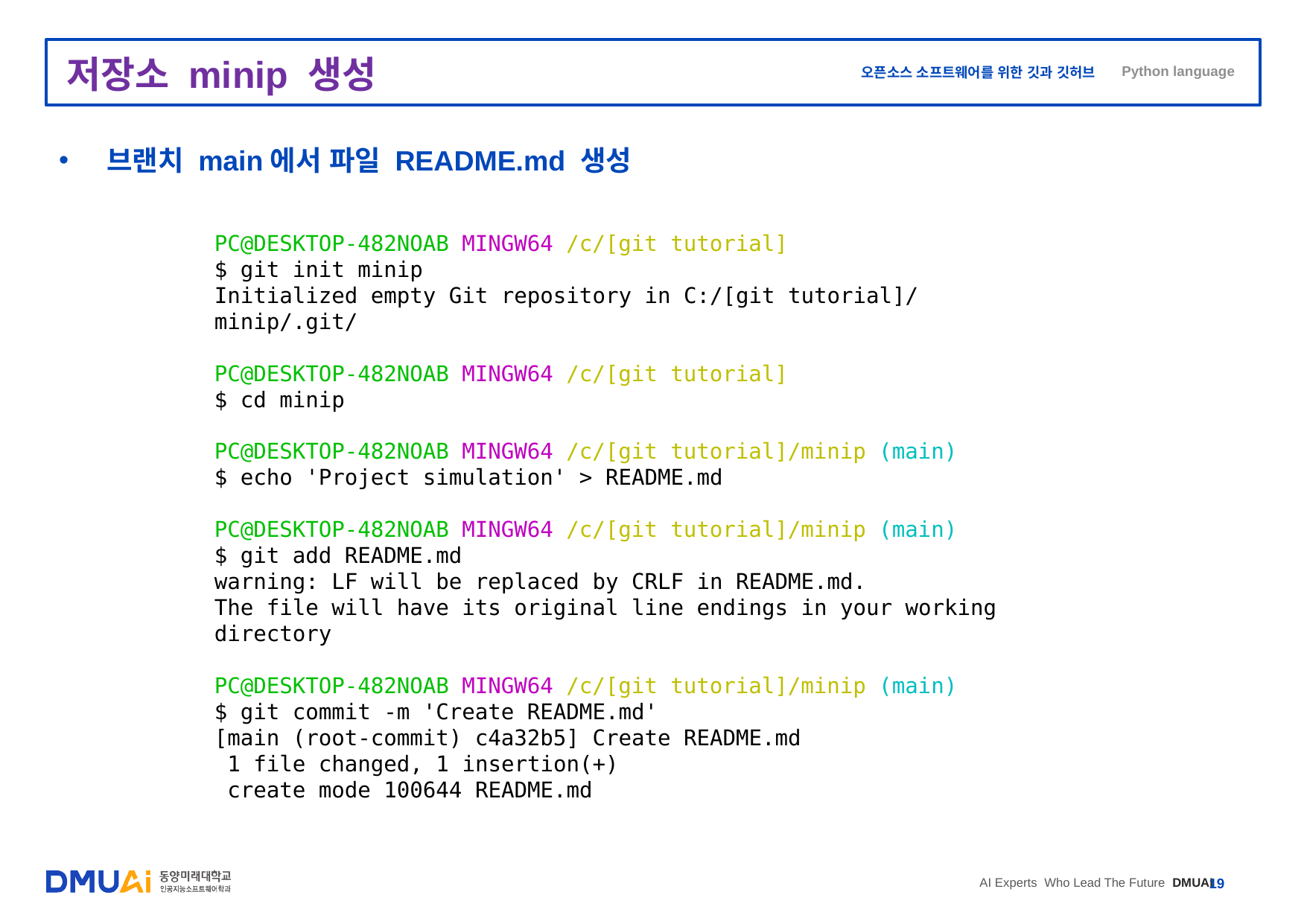

# 저장소 minip 생성
브랜치 main에서 파일 README.md 생성

PC@DESKTOP-482NOAB MINGW64 /c/[git tutorial]
$ git init minip
Initialized empty Git repository in C:/[git tutorial]/minip/.git/

PC@DESKTOP-482NOAB MINGW64 /c/[git tutorial]
$ cd minip

PC@DESKTOP-482NOAB MINGW64 /c/[git tutorial]/minip (main)
$ echo 'Project simulation' > README.md

PC@DESKTOP-482NOAB MINGW64 /c/[git tutorial]/minip (main)
$ git add README.md
warning: LF will be replaced by CRLF in README.md.
The file will have its original line endings in your working directory

PC@DESKTOP-482NOAB MINGW64 /c/[git tutorial]/minip (main)
$ git commit -m 'Create README.md'
[main (root-commit) c4a32b5] Create README.md
 1 file changed, 1 insertion(+)
 create mode 100644 README.md